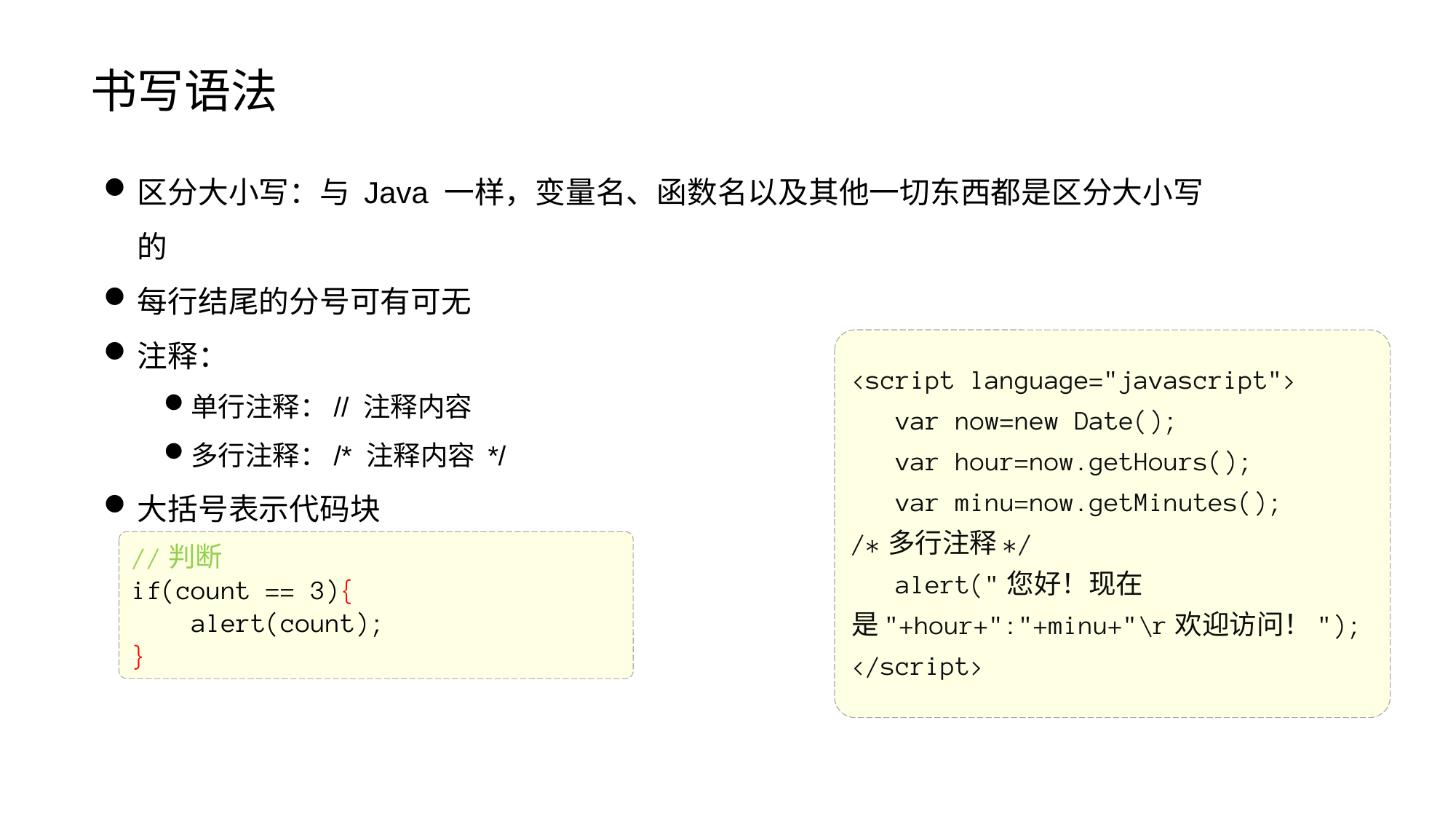

# 书写语法
区分大小写：与 Java 一样，变量名、函数名以及其他一切东西都是区分大小写的
每行结尾的分号可有可无
注释：
单行注释：// 注释内容
多行注释：/* 注释内容 */
大括号表示代码块
<script language="javascript">
   var now=new Date();
   var hour=now.getHours();
   var minu=now.getMinutes();
/*多行注释*/
   alert("您好！现在是"+hour+":"+minu+"\r欢迎访问！");
</script>
//判断
if(count == 3){
    alert(count);
}